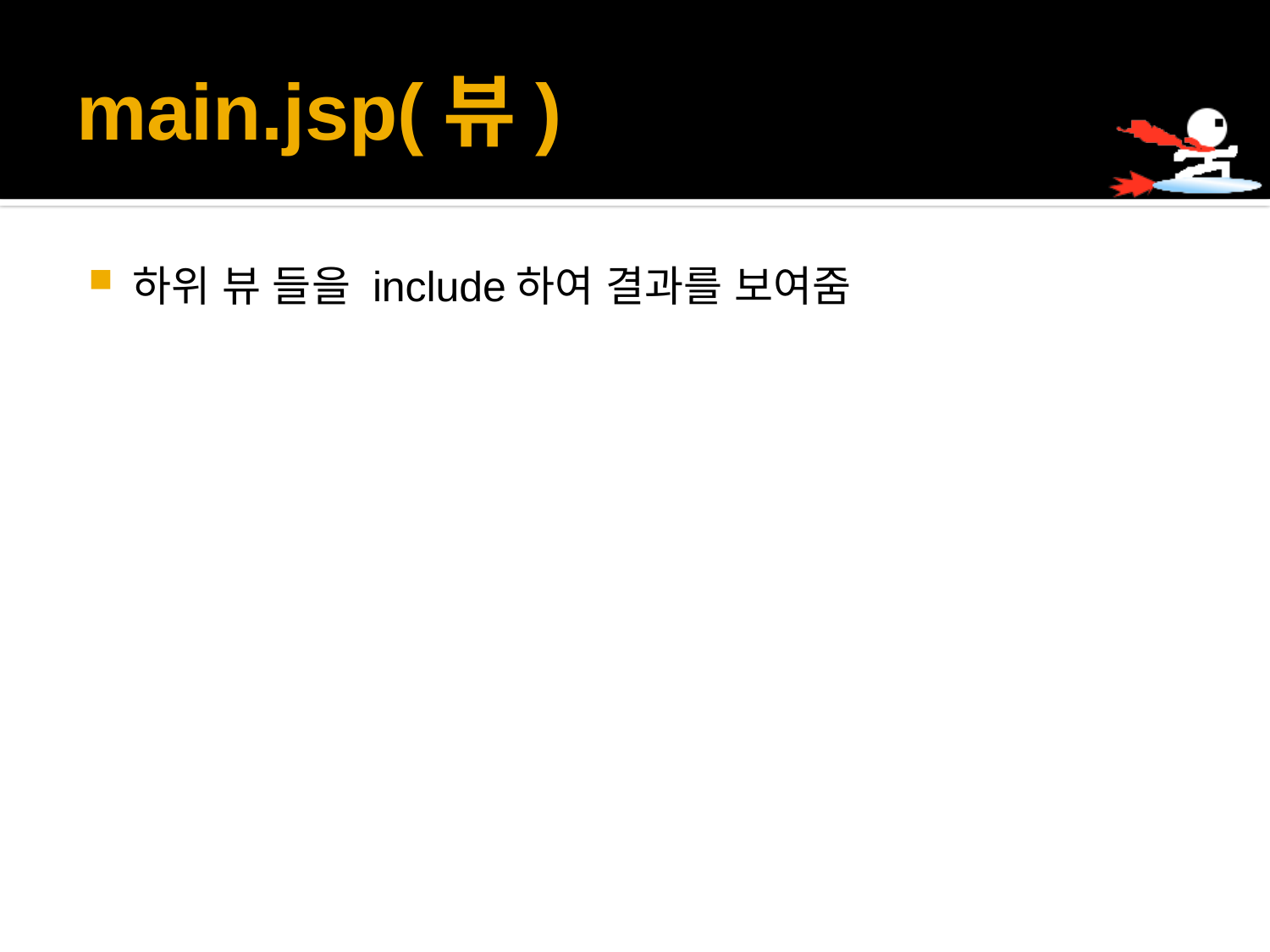

# main.jsp(뷰)
하위 뷰 들을 include하여 결과를 보여줌